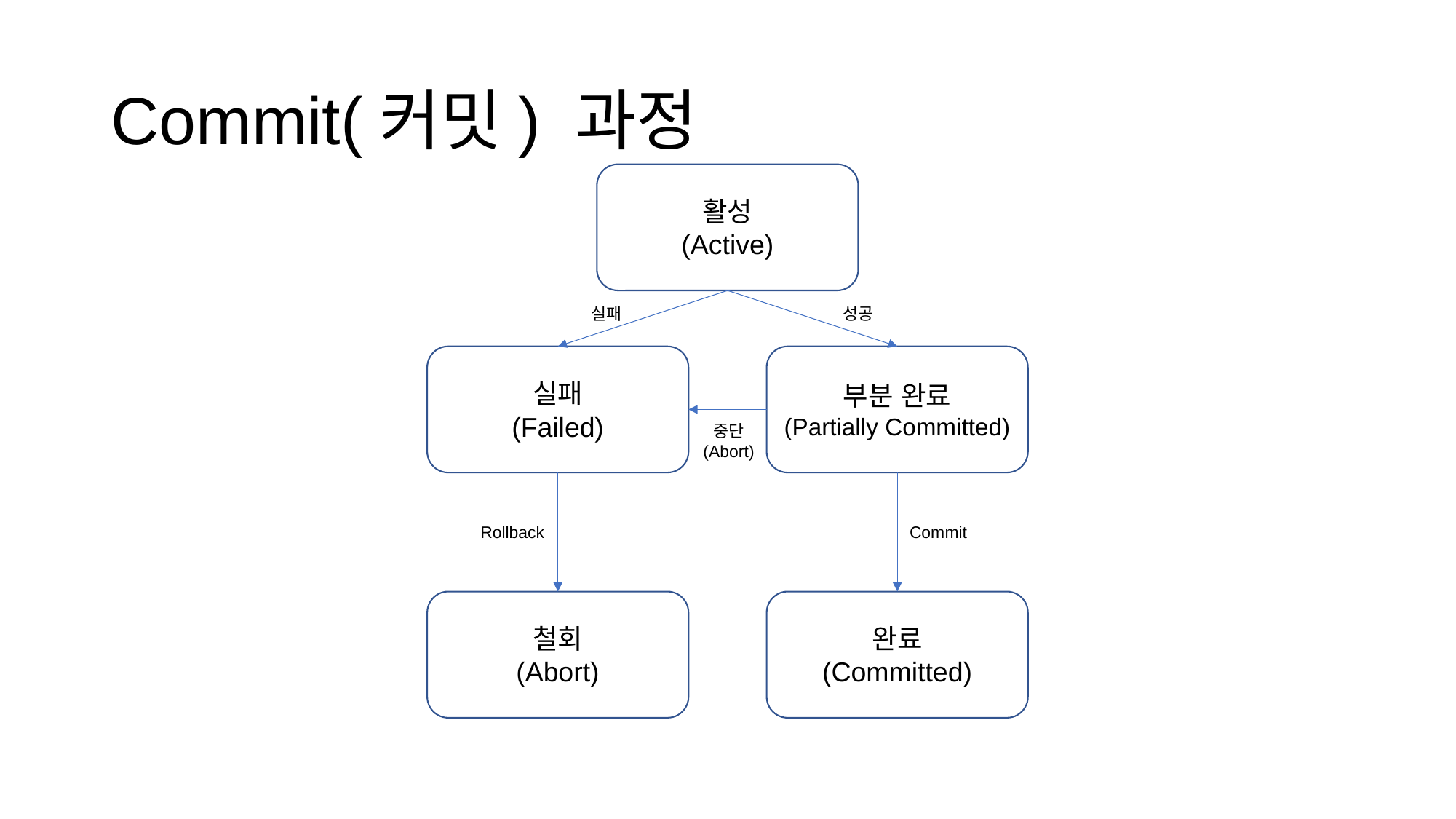

# Commit(커밋) 과정
활성
(Active)
실패
성공
실패
(Failed)
부분 완료
(Partially Committed)
중단
(Abort)
Rollback
Commit
철회
(Abort)
완료
(Committed)